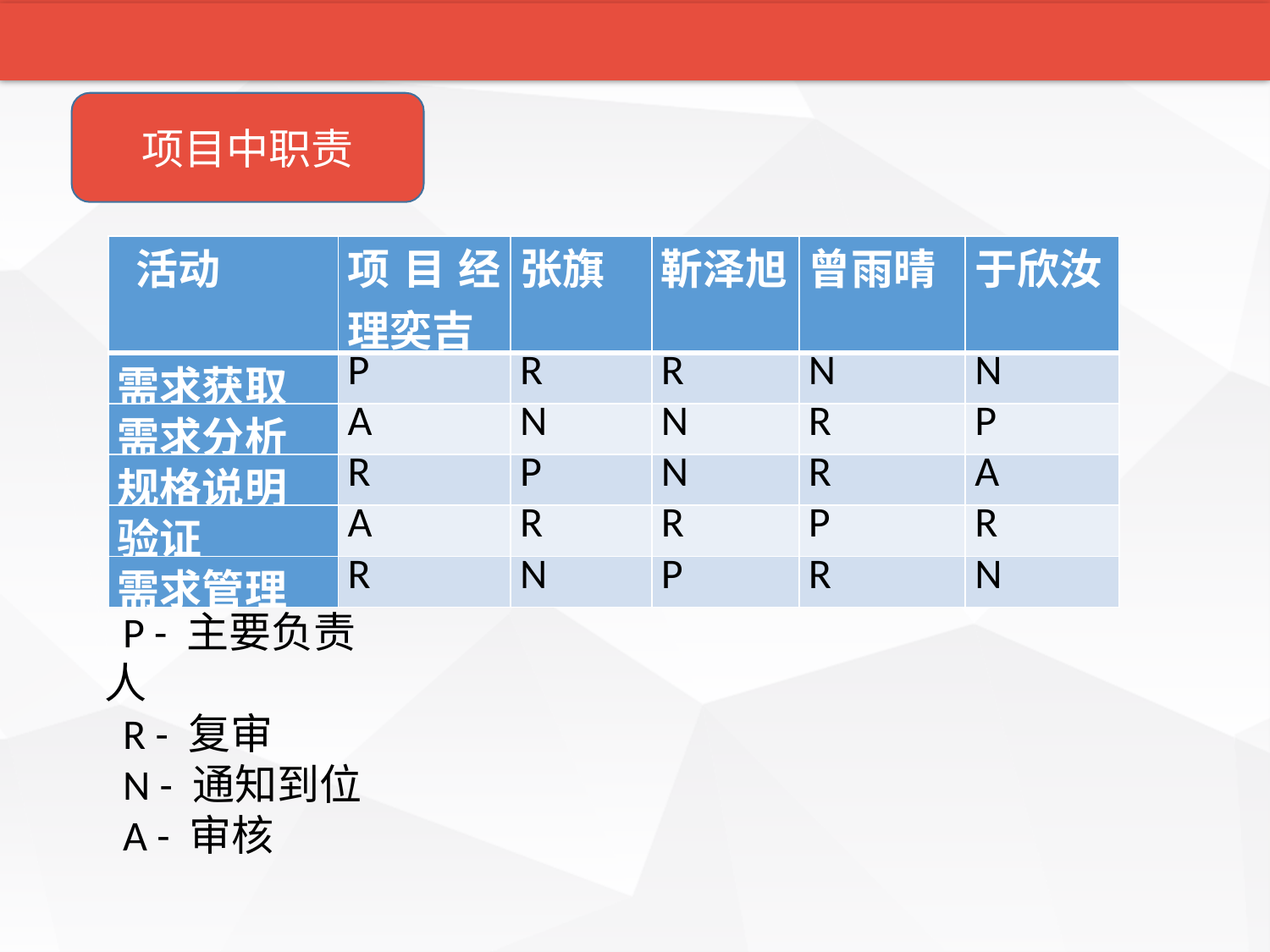

介绍
支持条件
计划要点
成员分工
项目计划
项目说明

项目中职责
| 活动 | 项目经理奕吉 | 张旗 | 靳泽旭 | 曾雨晴 | 于欣汝 |
| --- | --- | --- | --- | --- | --- |
| 需求获取 | P | R | R | N | N |
| 需求分析 | A | N | N | R | P |
| 规格说明 | R | P | N | R | A |
| 验证 | A | R | R | P | R |
| 需求管理 | R | N | P | R | N |
P - 主要负责人
R - 复审
N - 通知到位
A - 审核